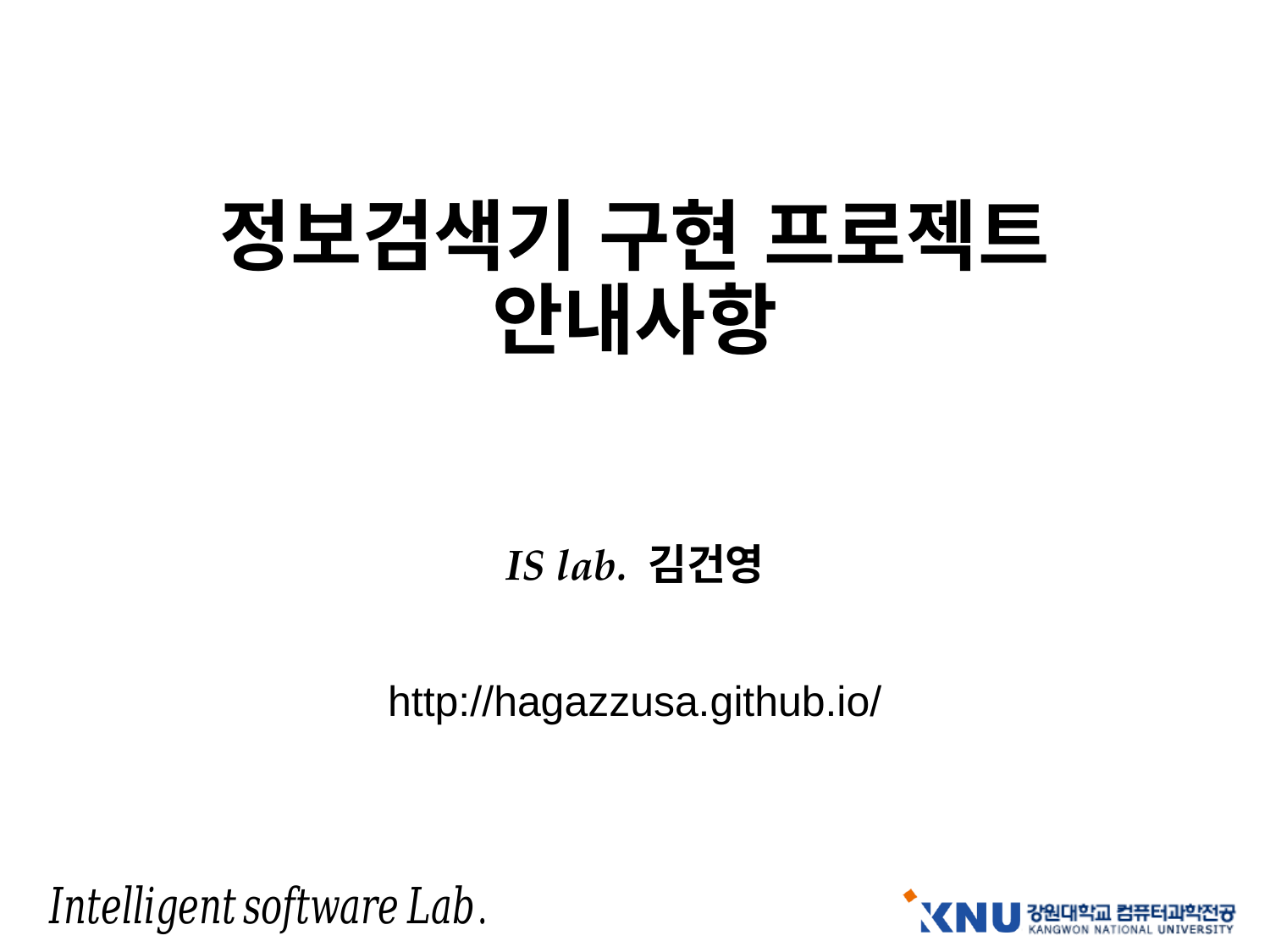

# 정보검색기 구현 프로젝트 안내사항

IS lab. 김건영

http://hagazzusa.github.io/